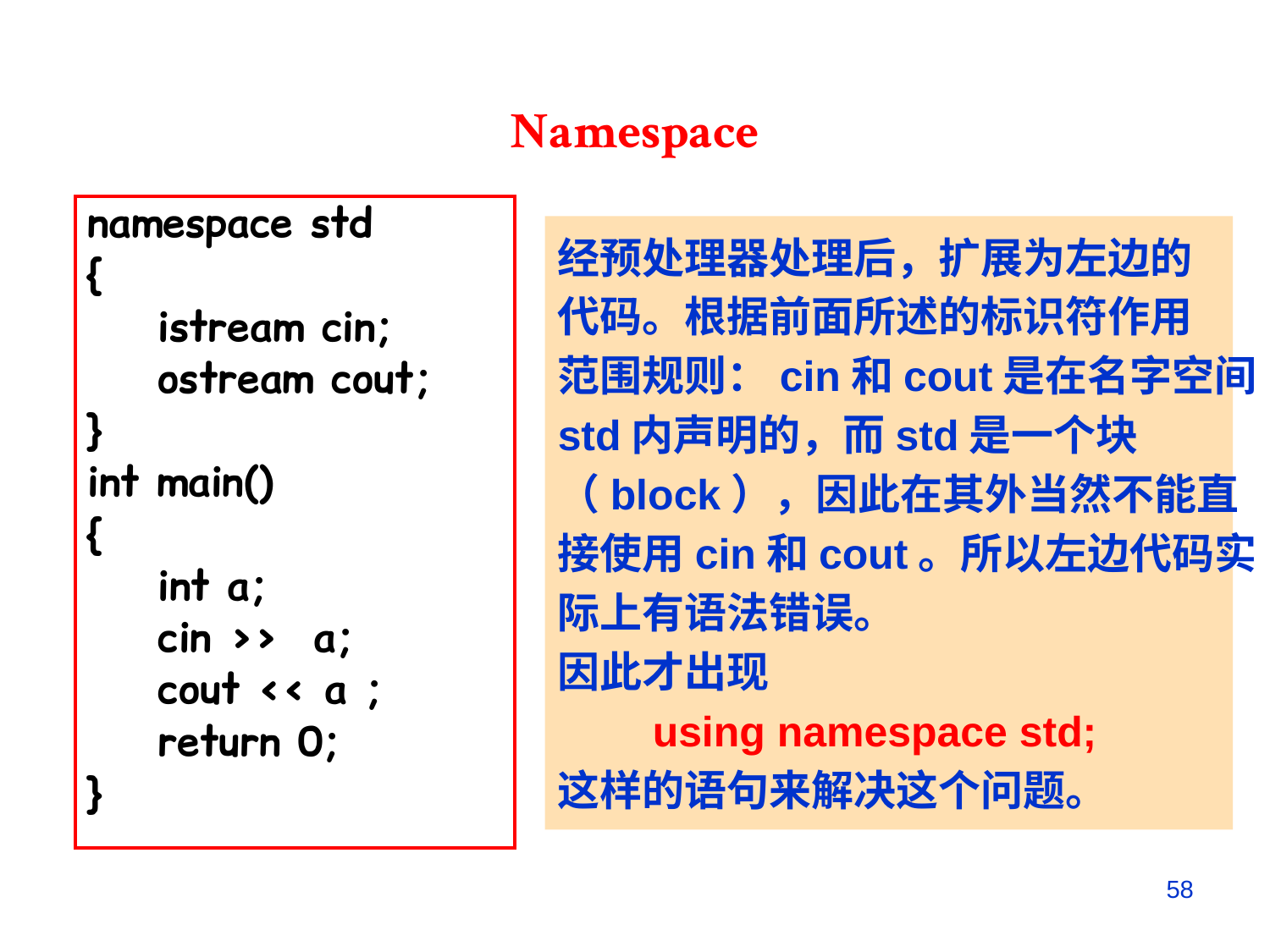

Namespace
namespace std
{
    istream cin;
    ostream cout;
}
int main()
{
    int a;
    cin >>  a;
    cout << a ;
    return 0;
}
经预处理器处理后，扩展为左边的
代码。根据前面所述的标识符作用
范围规则：cin和cout是在名字空间
std内声明的，而std是一个块
（block），因此在其外当然不能直
接使用cin和cout。所以左边代码实
际上有语法错误。
因此才出现
        using namespace std;
这样的语句来解决这个问题。
58